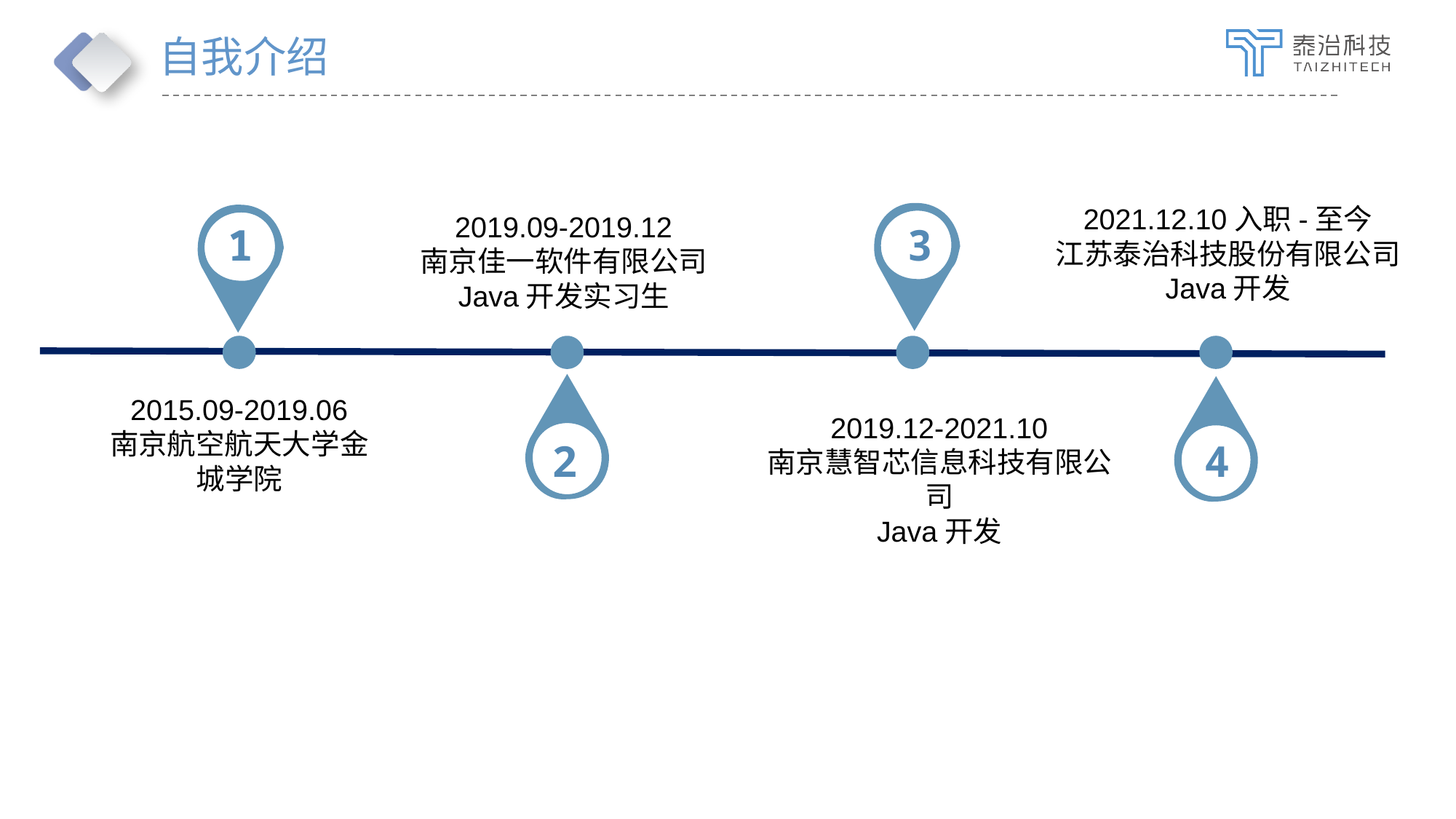

自我介绍
2021.12.10入职-至今
江苏泰治科技股份有限公司
Java开发
2019.09-2019.12
南京佳一软件有限公司
Java开发实习生

1
3

2015.09-2019.06
南京航空航天大学金城学院
2019.12-2021.10
南京慧智芯信息科技有限公司
Java开发
2
4